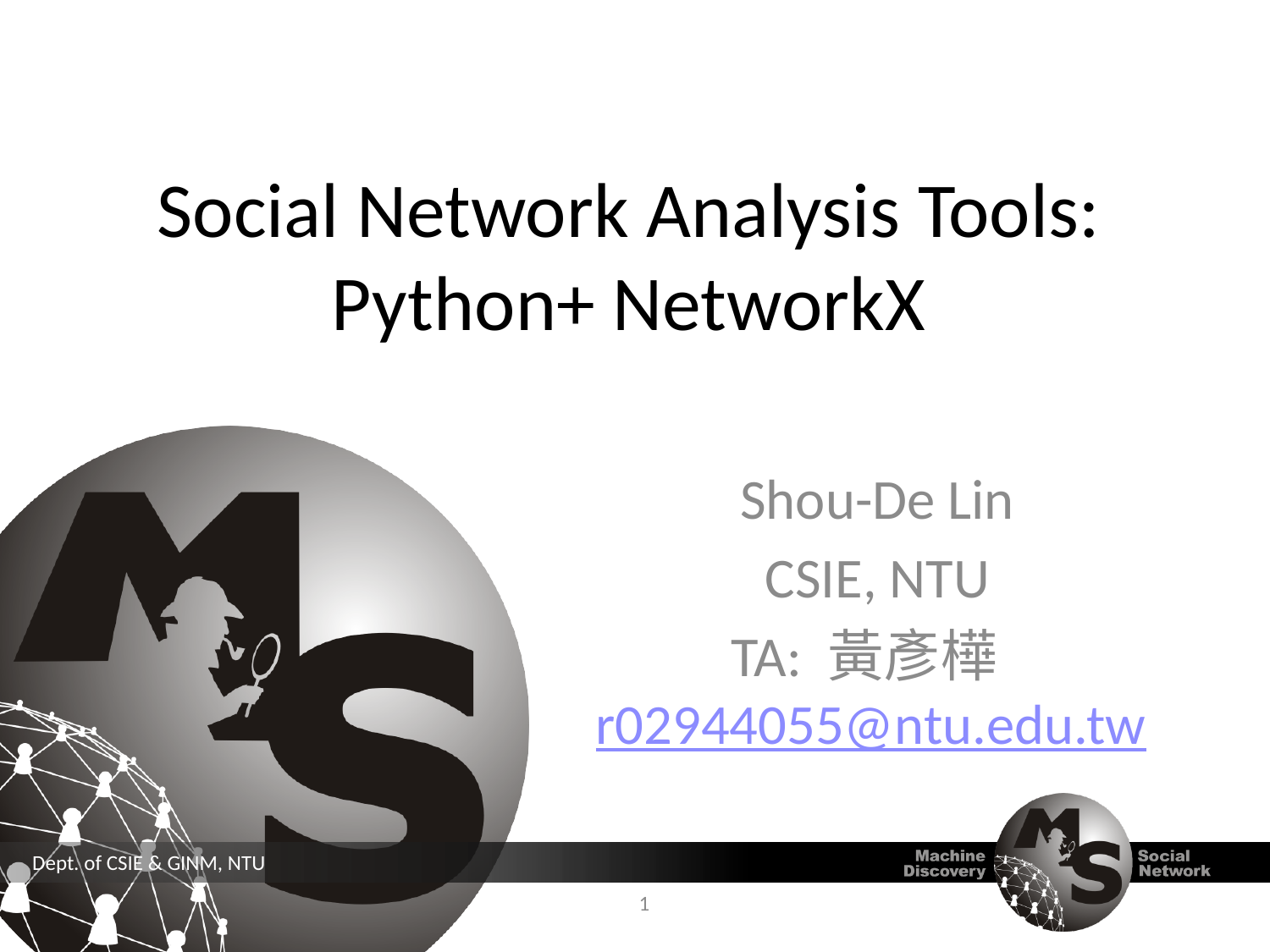

# Social Network Analysis Tools: Python+ NetworkX
Shou-De Lin
CSIE, NTU
TA: 黃彥樺 r02944055@ntu.edu.tw

1